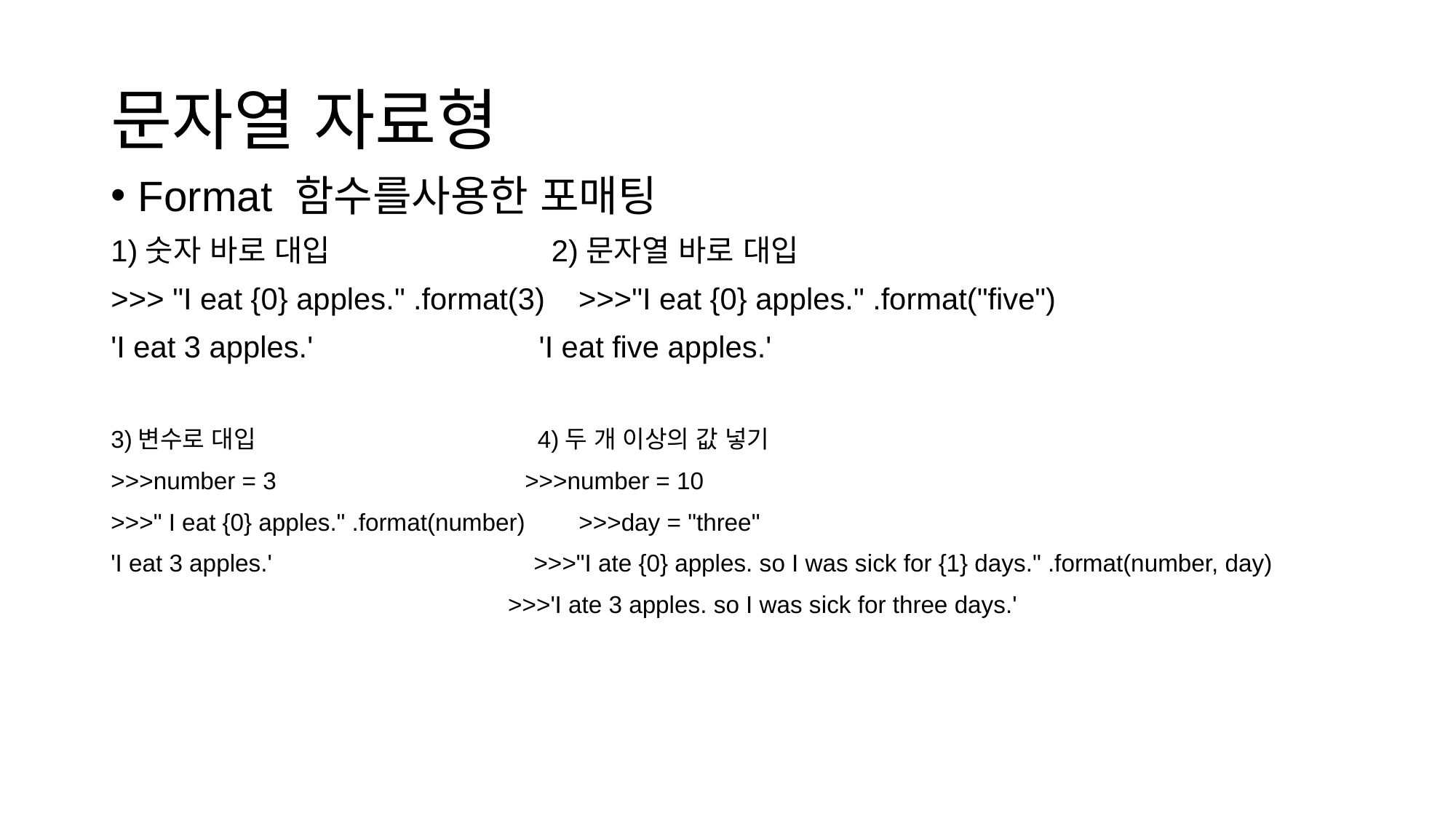

# 문자열 자료형
Format 함수를사용한 포매팅
1)숫자 바로 대입                         2)문자열 바로 대입
>>> "I eat {0} apples." .format(3)    >>>"I eat {0} apples." .format("five")
'I eat 3 apples.'                           'I eat five apples.'

3)변수로 대입                                         4)두 개 이상의 값 넣기
>>>number = 3                                     >>>number = 10
>>>" I eat {0} apples." .format(number)        >>>day = "three"
'I eat 3 apples.'                                       >>>"I ate {0} apples. so I was sick for {1} days." .format(number, day)
                                                           >>>'I ate 3 apples. so I was sick for three days.'